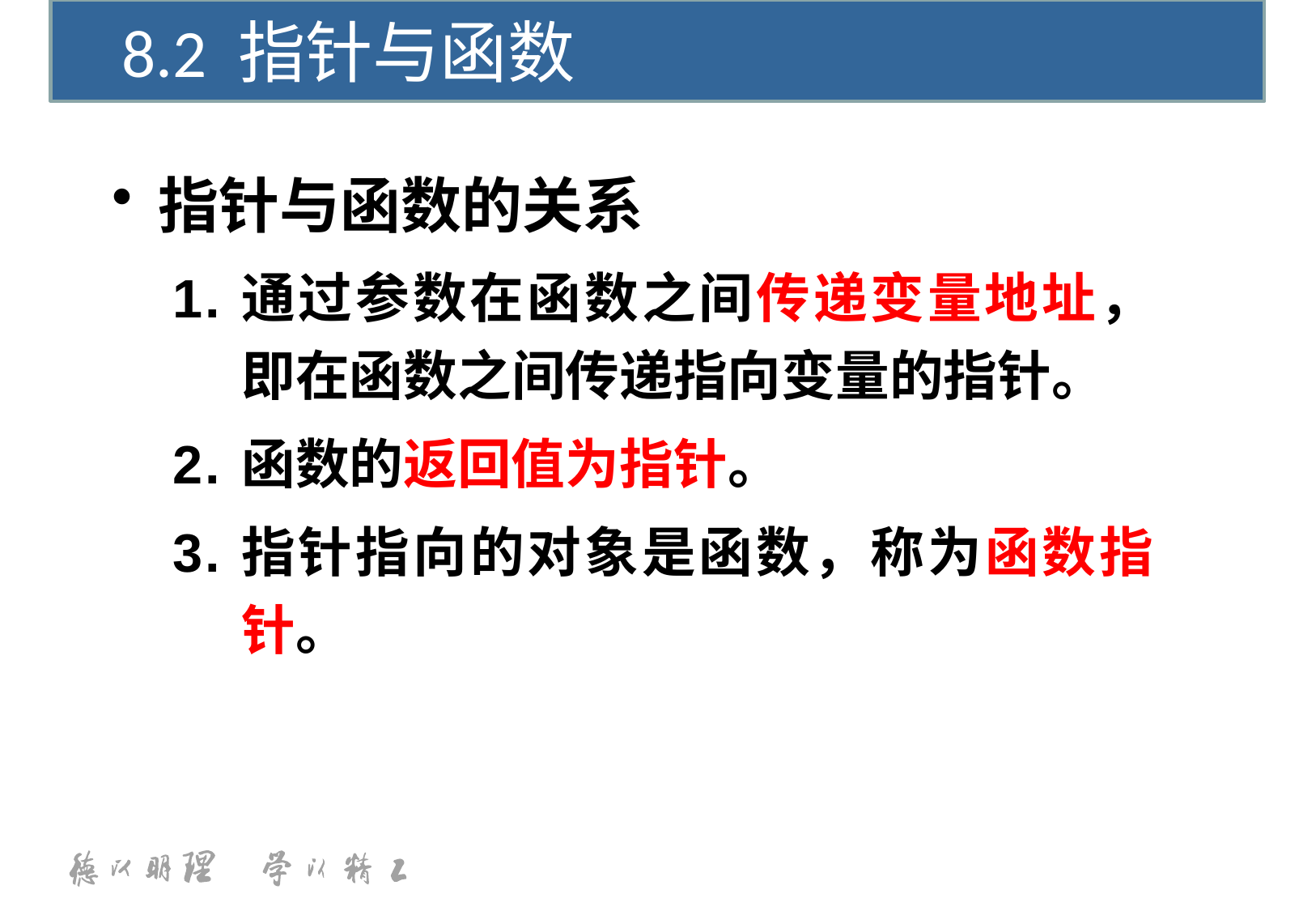

8.2 指针与函数
指针与函数的关系
通过参数在函数之间传递变量地址，即在函数之间传递指向变量的指针。
函数的返回值为指针。
指针指向的对象是函数，称为函数指针。
49